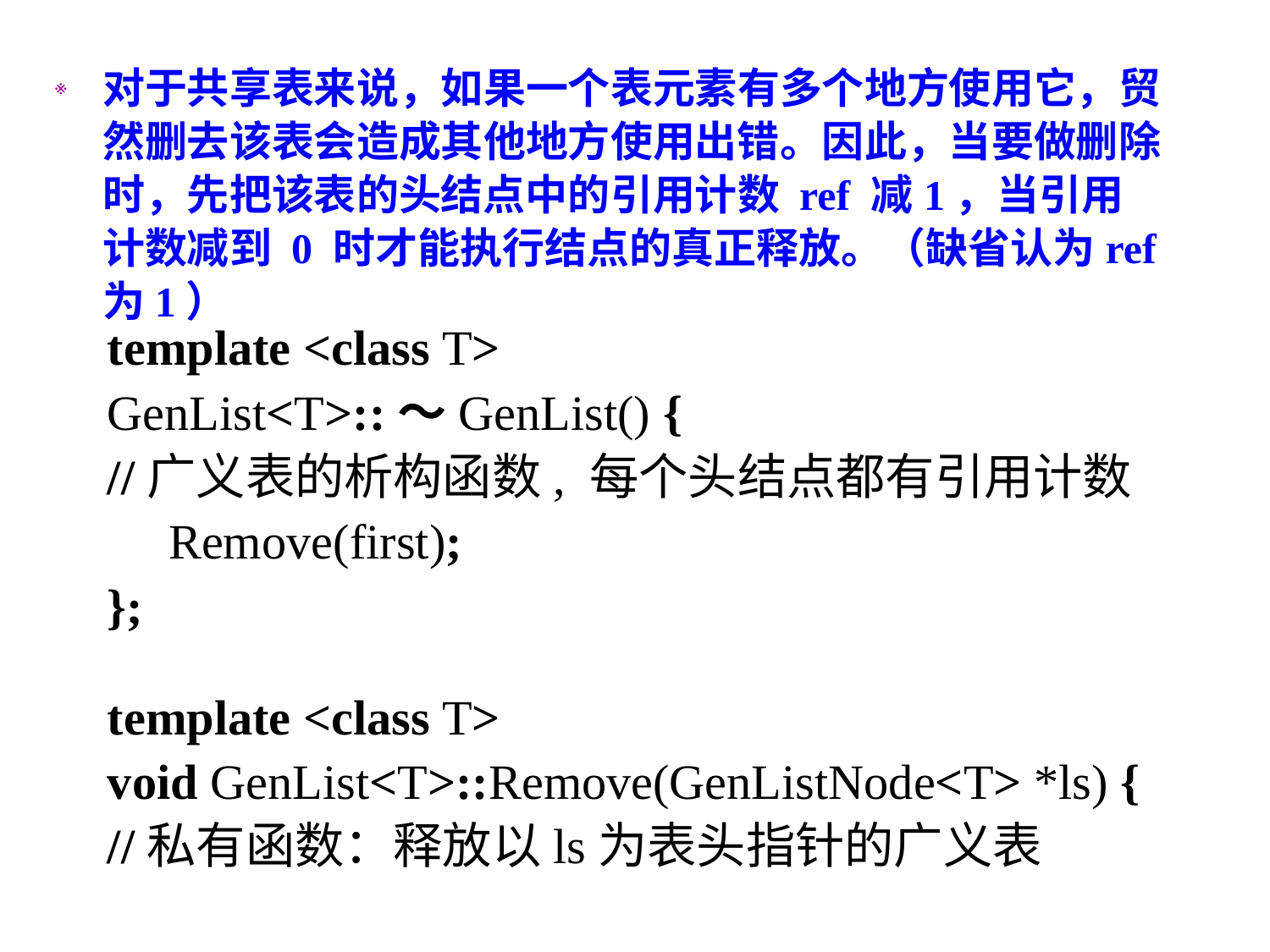

对于共享表来说，如果一个表元素有多个地方使用它，贸然删去该表会造成其他地方使用出错。因此，当要做删除时，先把该表的头结点中的引用计数 ref 减1，当引用计数减到 0 时才能执行结点的真正释放。（缺省认为ref为1）
template <class T>
GenList<T>::～GenList() {
//广义表的析构函数, 每个头结点都有引用计数
     Remove(first);
};

template <class T>
void GenList<T>::Remove(GenListNode<T> *ls) {
//私有函数：释放以ls为表头指针的广义表